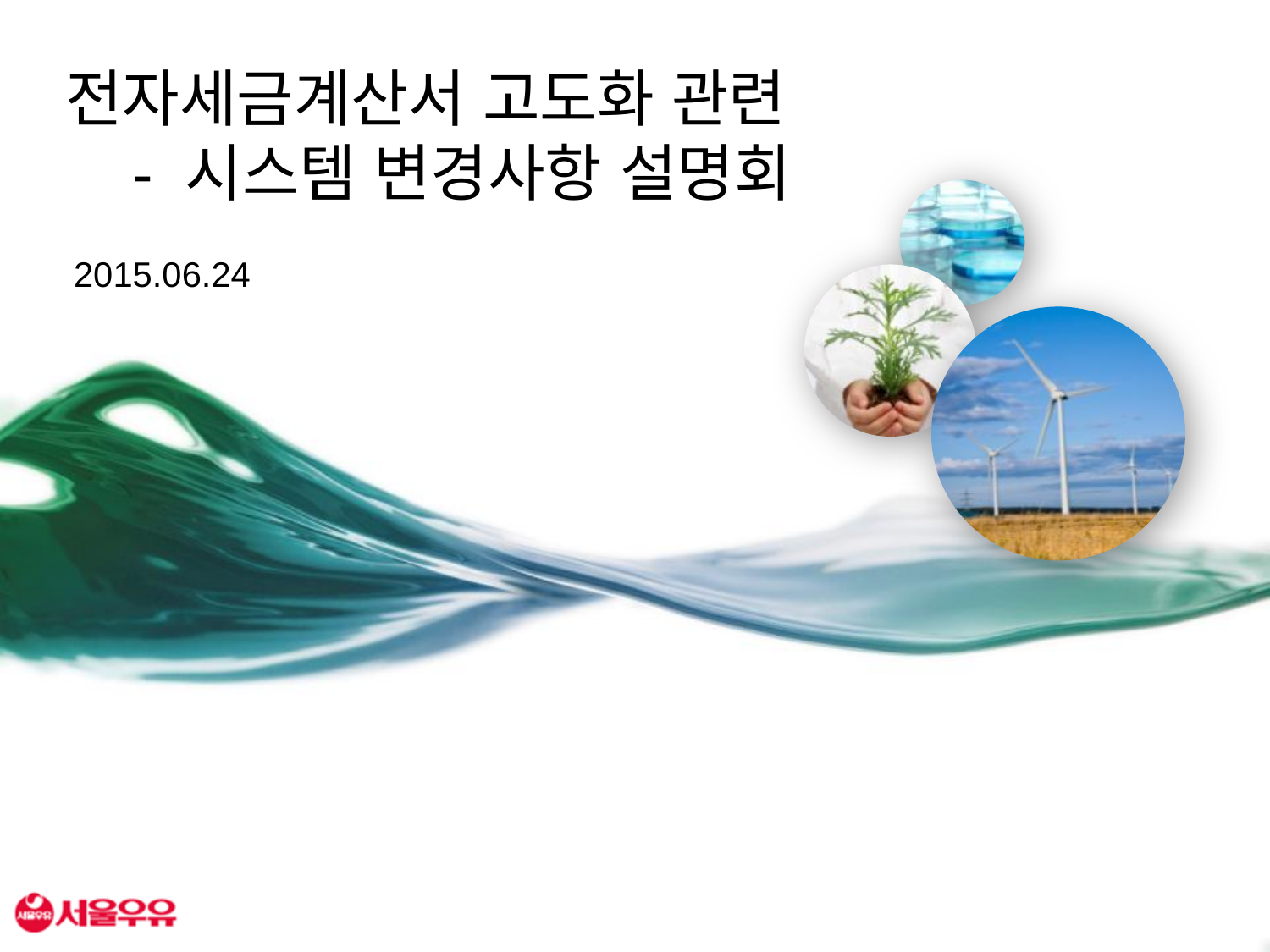

# 전자세금계산서 고도화 관련 - 시스템 변경사항 설명회
2015.06.24